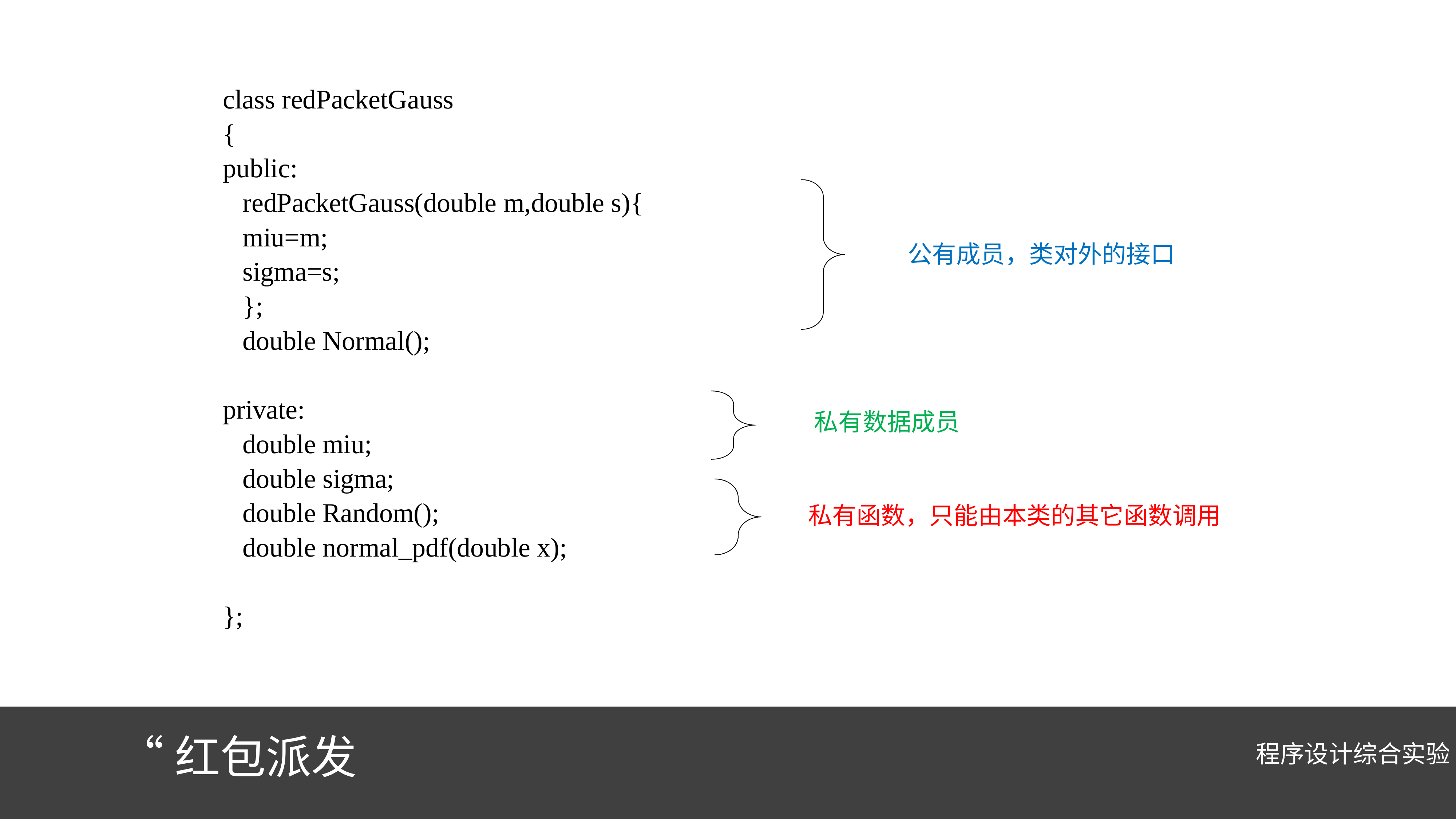

class redPacketGauss
{
public:
	redPacketGauss(double m,double s){
		miu=m;
		sigma=s;
	};
	double Normal();

private:
	double miu;
	double sigma;
	double Random();
	double normal_pdf(double x);

};

公有成员，类对外的接口

     私有数据成员

私有函数，只能由本类的其它函数调用
“红包派发